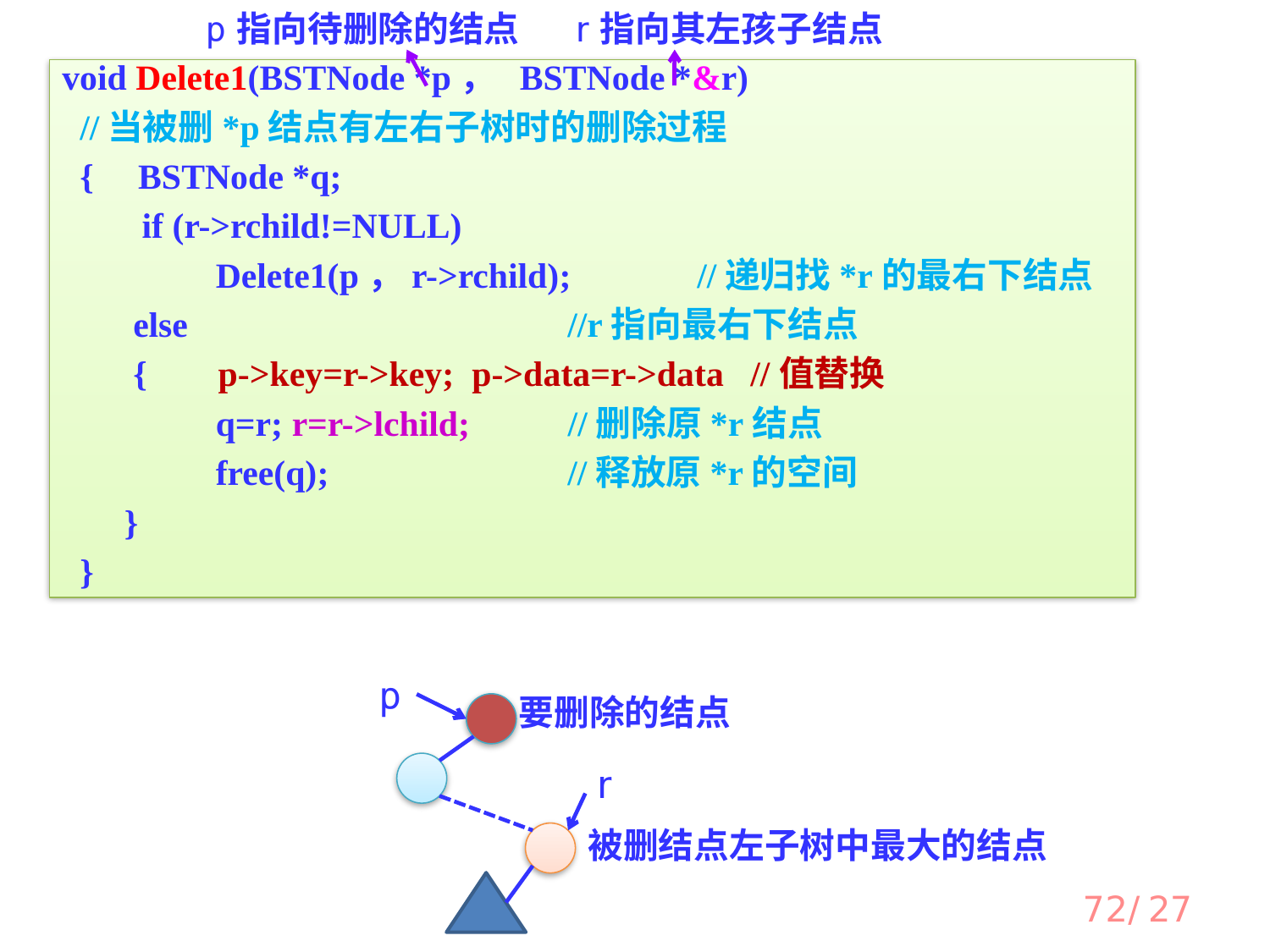

p指向待删除的结点      r指向其左孩子结点
void Delete1(BSTNode *p，  BSTNode *&r)
  //当被删*p结点有左右子树时的删除过程
  {     BSTNode *q;
         if (r->rchild!=NULL)
	   Delete1(p，r->rchild);	//递归找*r的最右下结点
        else  		              //r指向最右下结点
        {        p->key=r->key;  p->data=r->data   //值替换
	   q=r; r=r->lchild;           //删除原*r结点
	   free(q); 	              //释放原*r的空间
       }
  }
p
要删除的结点

r
被删结点左子树中最大的结点

72/27